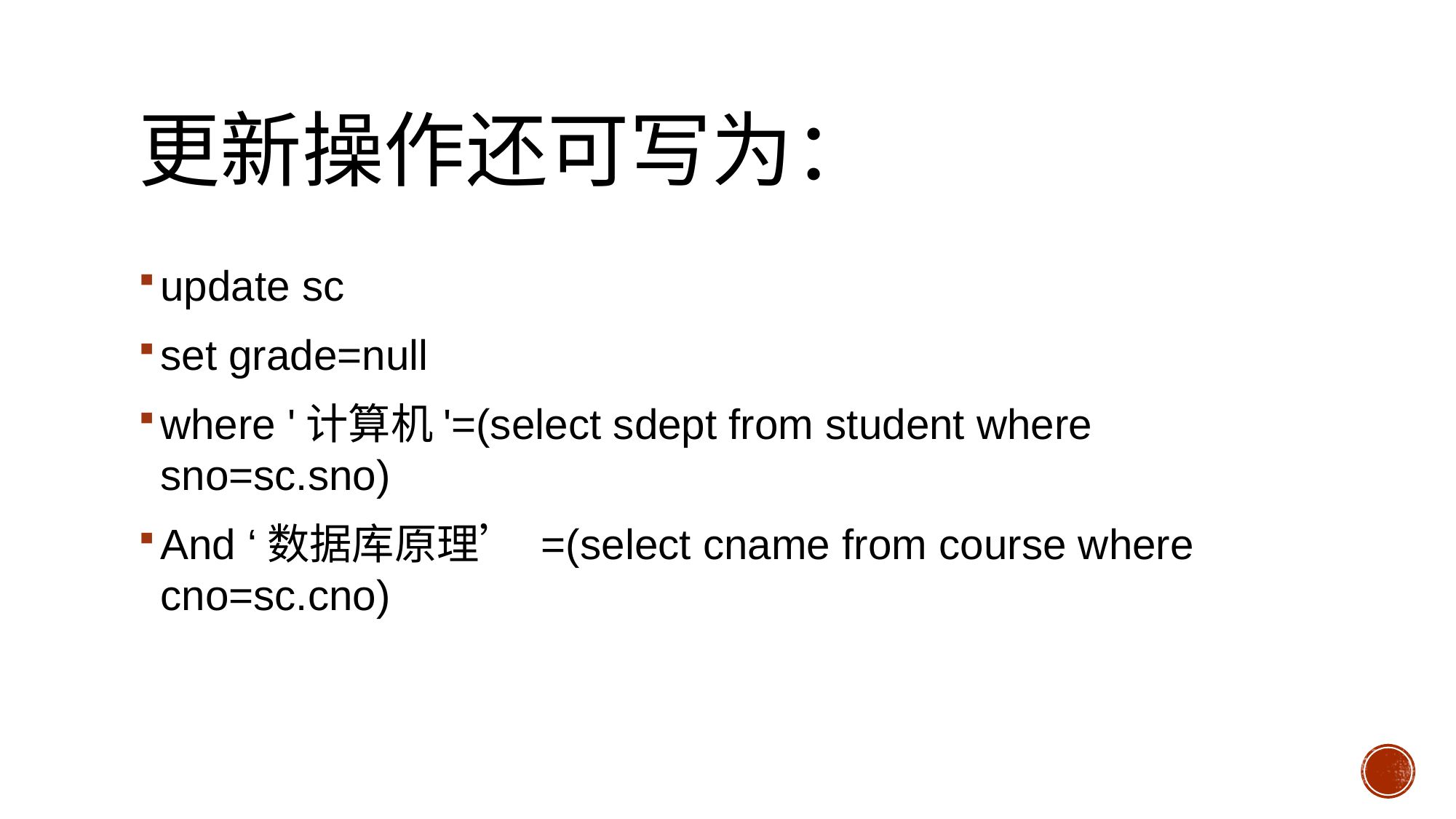

# 更新操作还可写为：
update sc
set grade=null
where '计算机'=(select sdept from student where sno=sc.sno)
And ‘数据库原理’ =(select cname from course where cno=sc.cno)

49